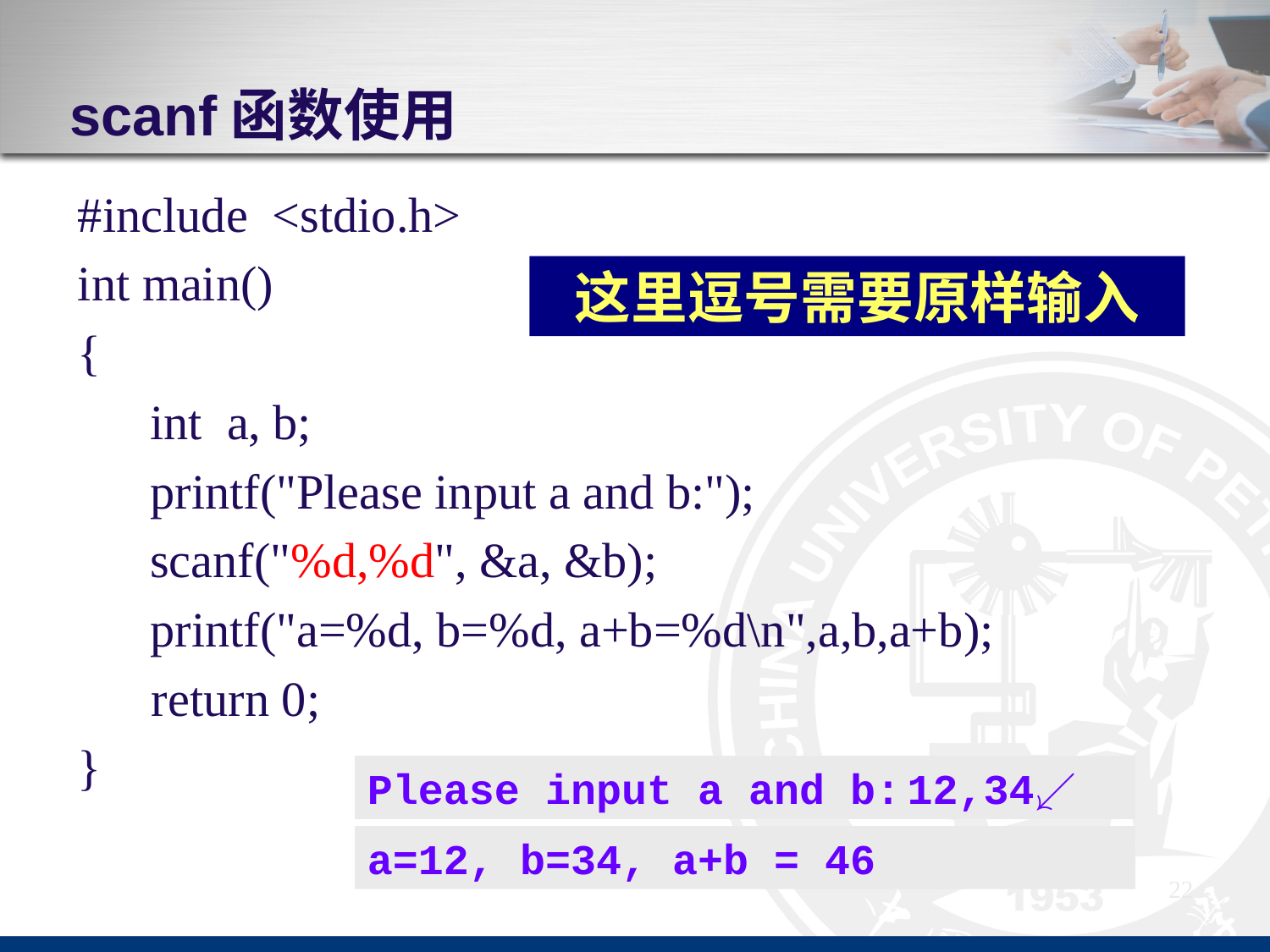

# scanf函数使用
#include  <stdio.h>
int main()
{
	  int  a, b;
	  printf("Please input a and b:");
	  scanf("%d,%d", &a, &b);
	  printf("a=%d, b=%d, a+b=%d\n",a,b,a+b);
      return 0;
}
这里逗号需要原样输入
Please input a and b:
12,34↙
a=12, b=34, a+b = 46
22